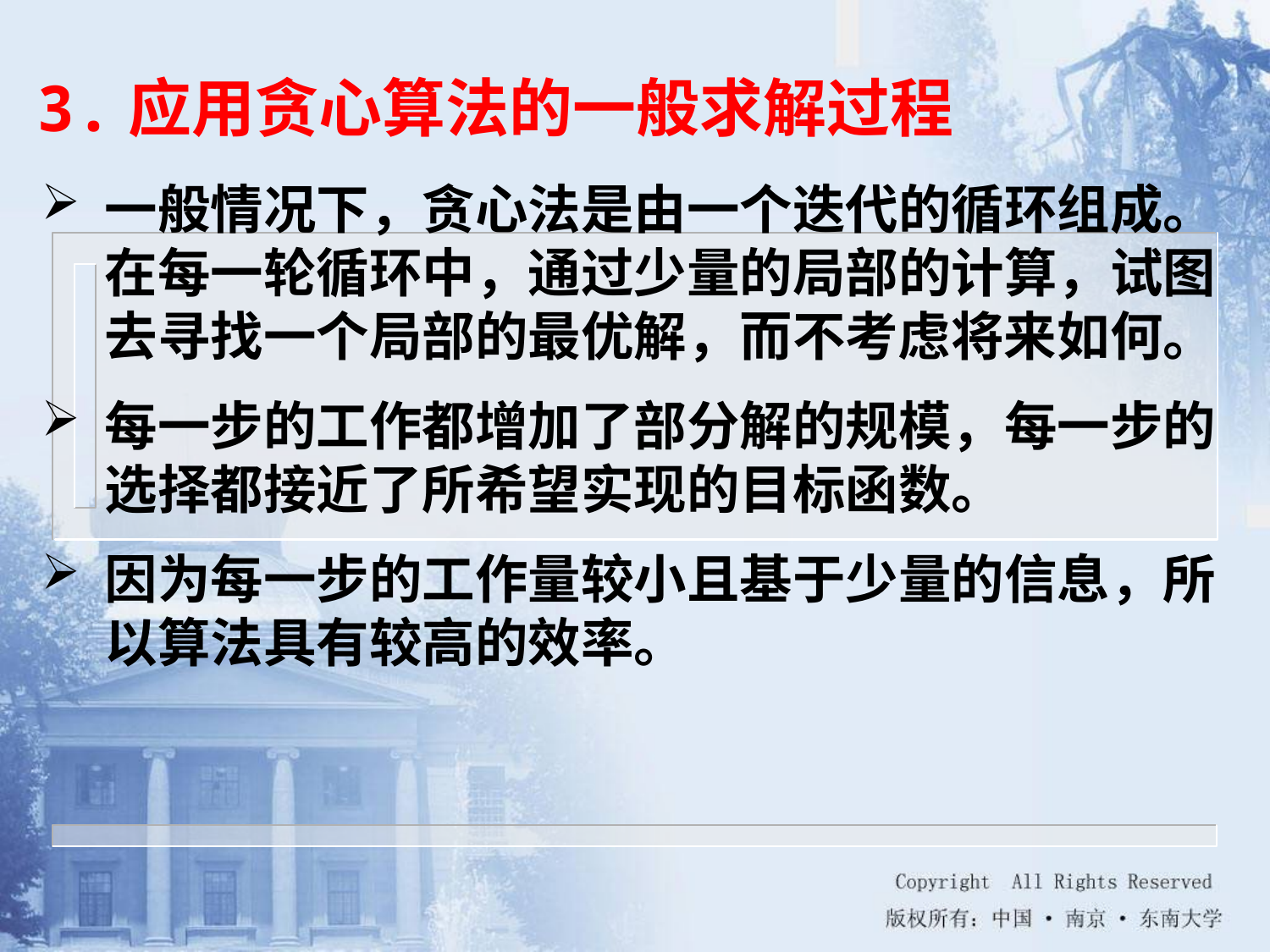

3.应用贪心算法的一般求解过程
一般情况下，贪心法是由一个迭代的循环组成。在每一轮循环中，通过少量的局部的计算，试图去寻找一个局部的最优解，而不考虑将来如何。
每一步的工作都增加了部分解的规模，每一步的选择都接近了所希望实现的目标函数。
因为每一步的工作量较小且基于少量的信息，所以算法具有较高的效率。